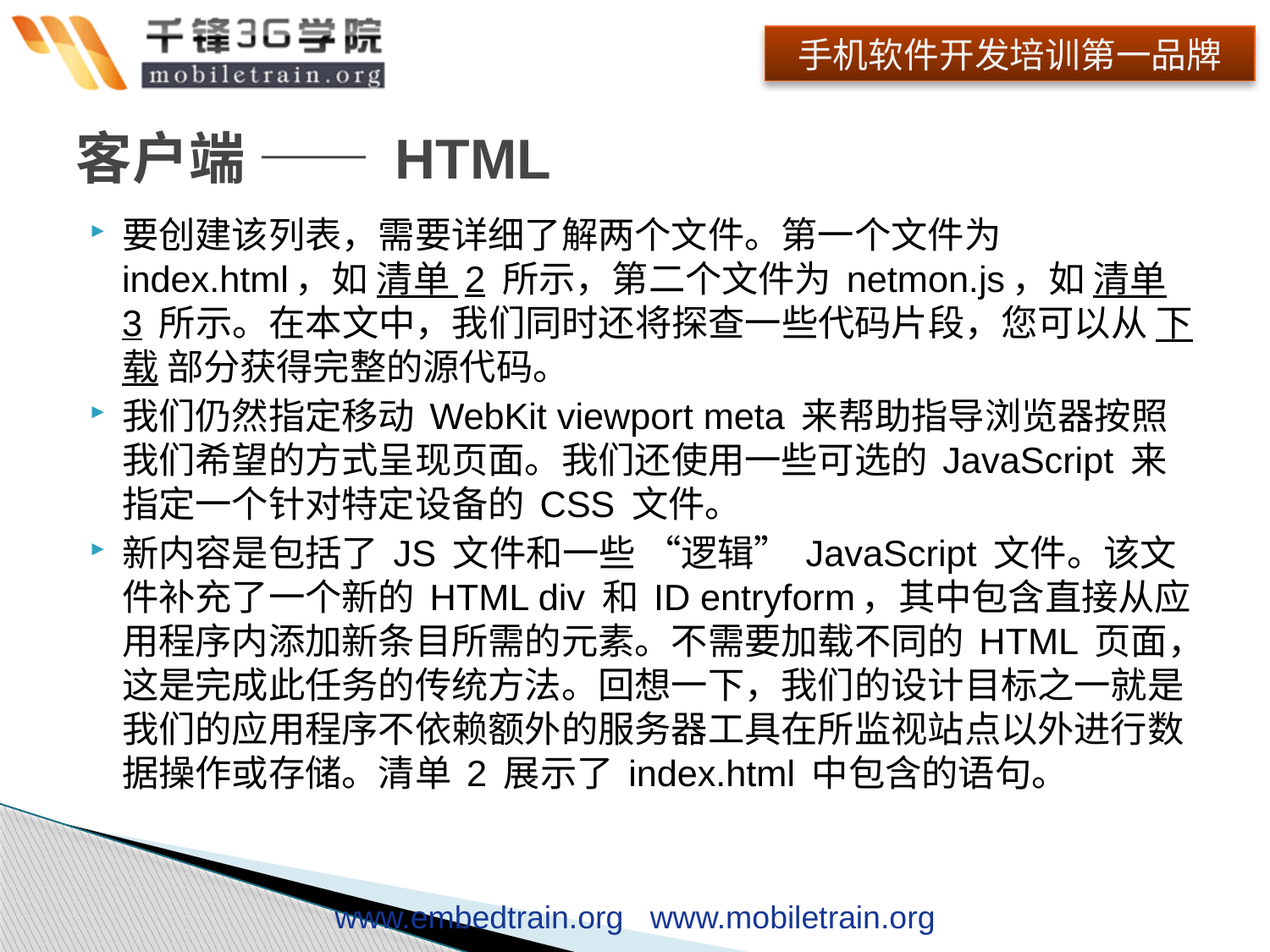

# 客户端 —— HTML
要创建该列表，需要详细了解两个文件。第一个文件为 index.html，如 清单 2 所示，第二个文件为 netmon.js，如 清单 3 所示。在本文中，我们同时还将探查一些代码片段，您可以从 下载 部分获得完整的源代码。
我们仍然指定移动 WebKit viewport meta 来帮助指导浏览器按照我们希望的方式呈现页面。我们还使用一些可选的 JavaScript 来指定一个针对特定设备的 CSS 文件。
新内容是包括了 JS 文件和一些 “逻辑” JavaScript 文件。该文件补充了一个新的 HTML div 和 ID entryform，其中包含直接从应用程序内添加新条目所需的元素。不需要加载不同的 HTML 页面，这是完成此任务的传统方法。回想一下，我们的设计目标之一就是我们的应用程序不依赖额外的服务器工具在所监视站点以外进行数据操作或存储。清单 2 展示了 index.html 中包含的语句。